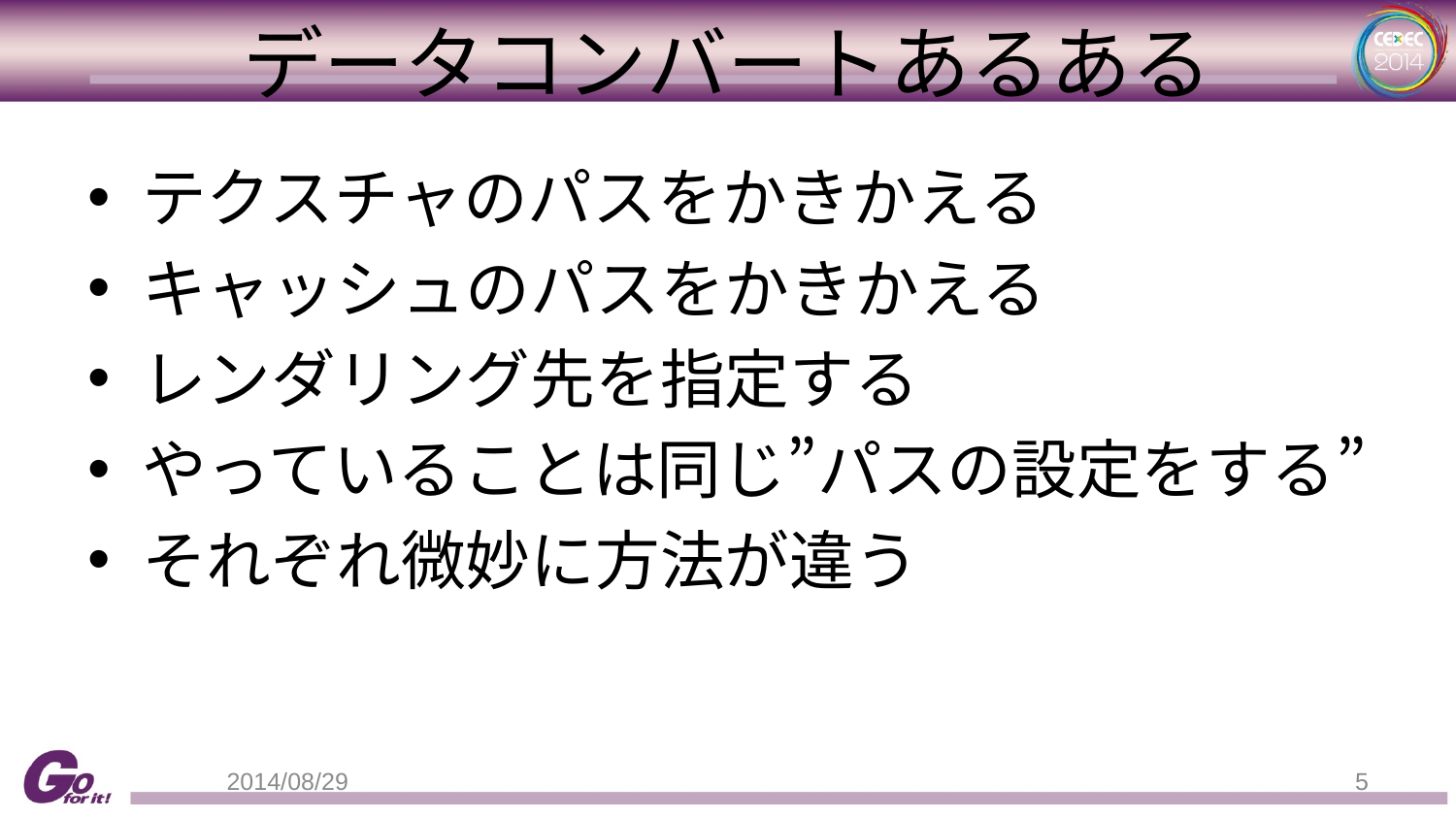

# データコンバートあるある
テクスチャのパスをかきかえる
キャッシュのパスをかきかえる
レンダリング先を指定する
やっていることは同じ”パスの設定をする”
それぞれ微妙に方法が違う
2014/08/29
5